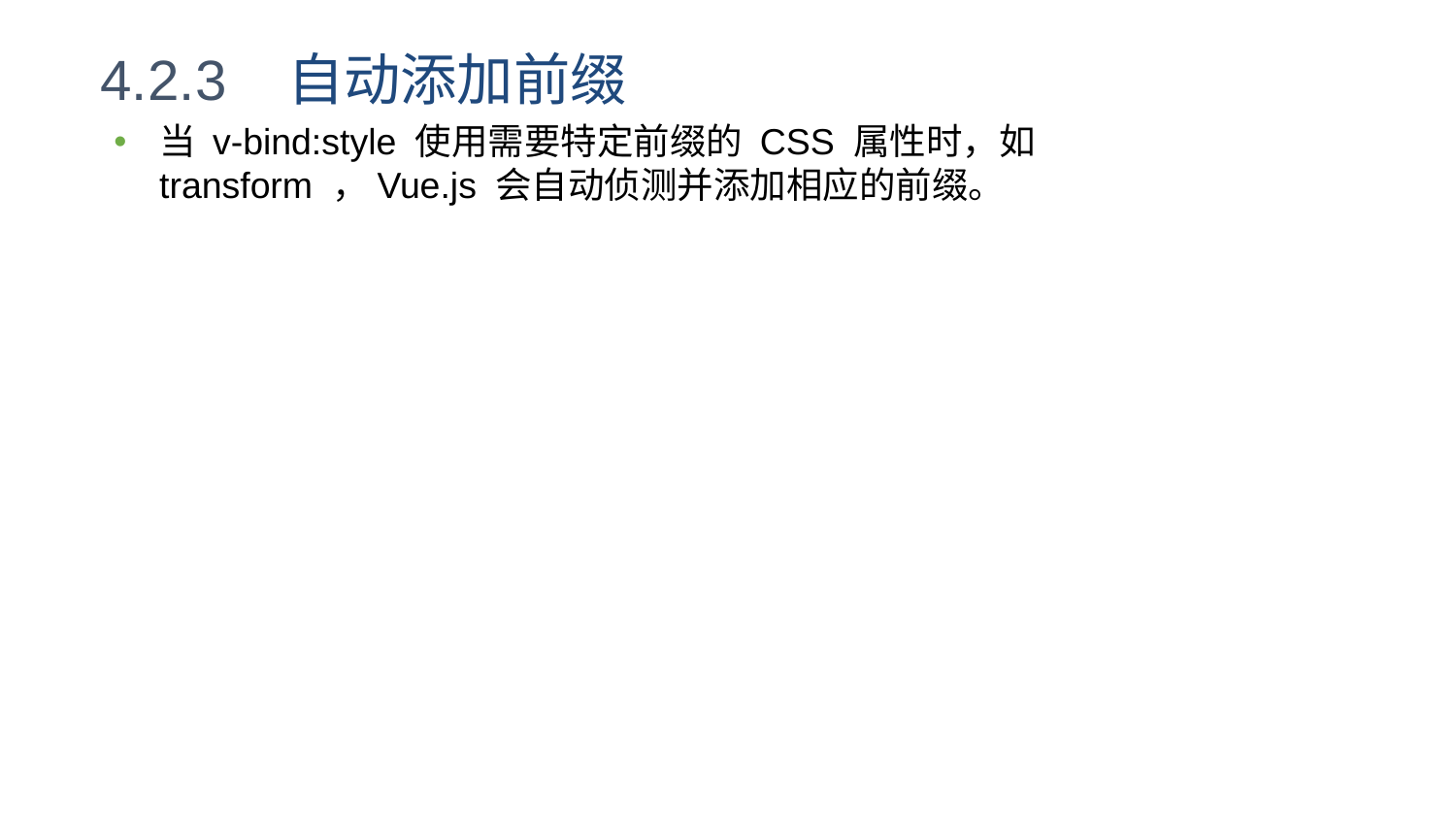

4.2.3   自动添加前缀
当 v-bind:style 使用需要特定前缀的 CSS 属性时，如 transform ，Vue.js 会自动侦测并添加相应的前缀。